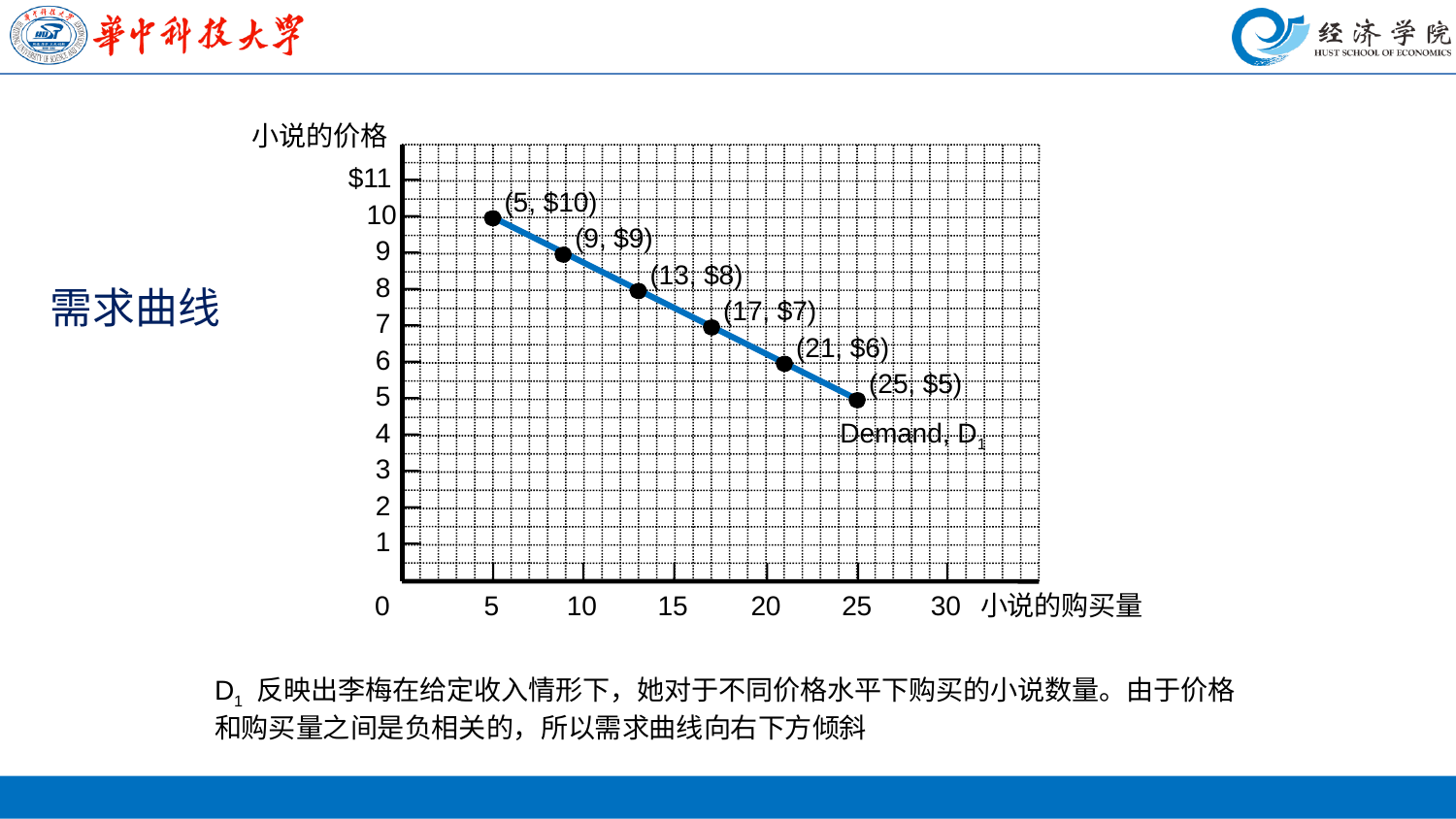

#
72

小说的价格
$11
10
9
8
7
6
5
4
3
2
1

(5, $10)

(9, $9)

Demand, D1
(13, $8)

需求曲线
(17, $7)

(21, $6)

(25, $5)

5
10
15
20
25
30
0
小说的购买量
D1 反映出李梅在给定收入情形下，她对于不同价格水平下购买的小说数量。由于价格和购买量之间是负相关的，所以需求曲线向右下方倾斜